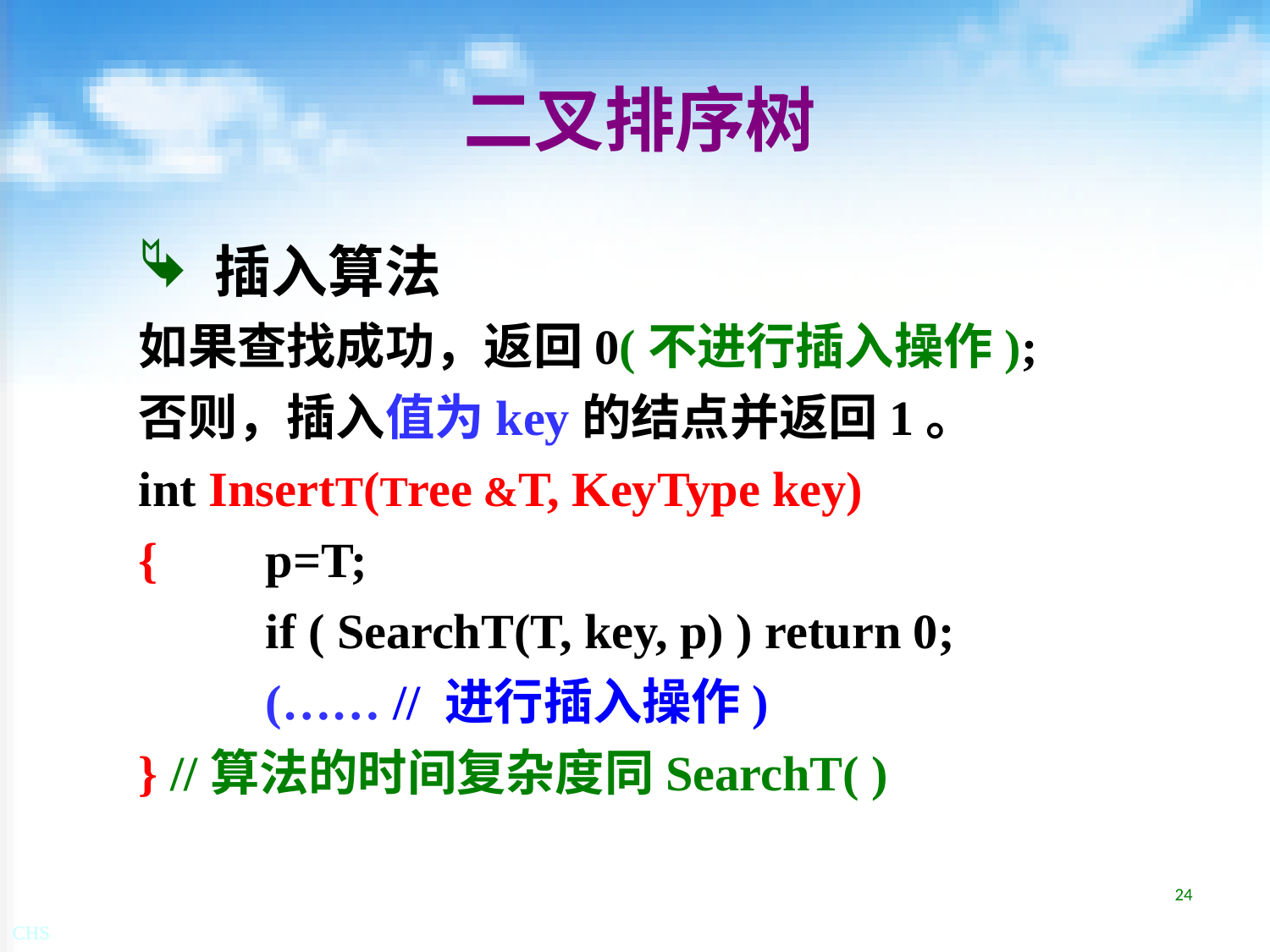

# 二叉排序树
 插入算法
如果查找成功，返回0(不进行插入操作);
否则，插入值为key的结点并返回1。
int InsertT(Tree &T, KeyType key)
{	p=T;
	if ( SearchT(T, key, p) ) return 0;
	(…… // 进行插入操作)
} //算法的时间复杂度同SearchT( )
24